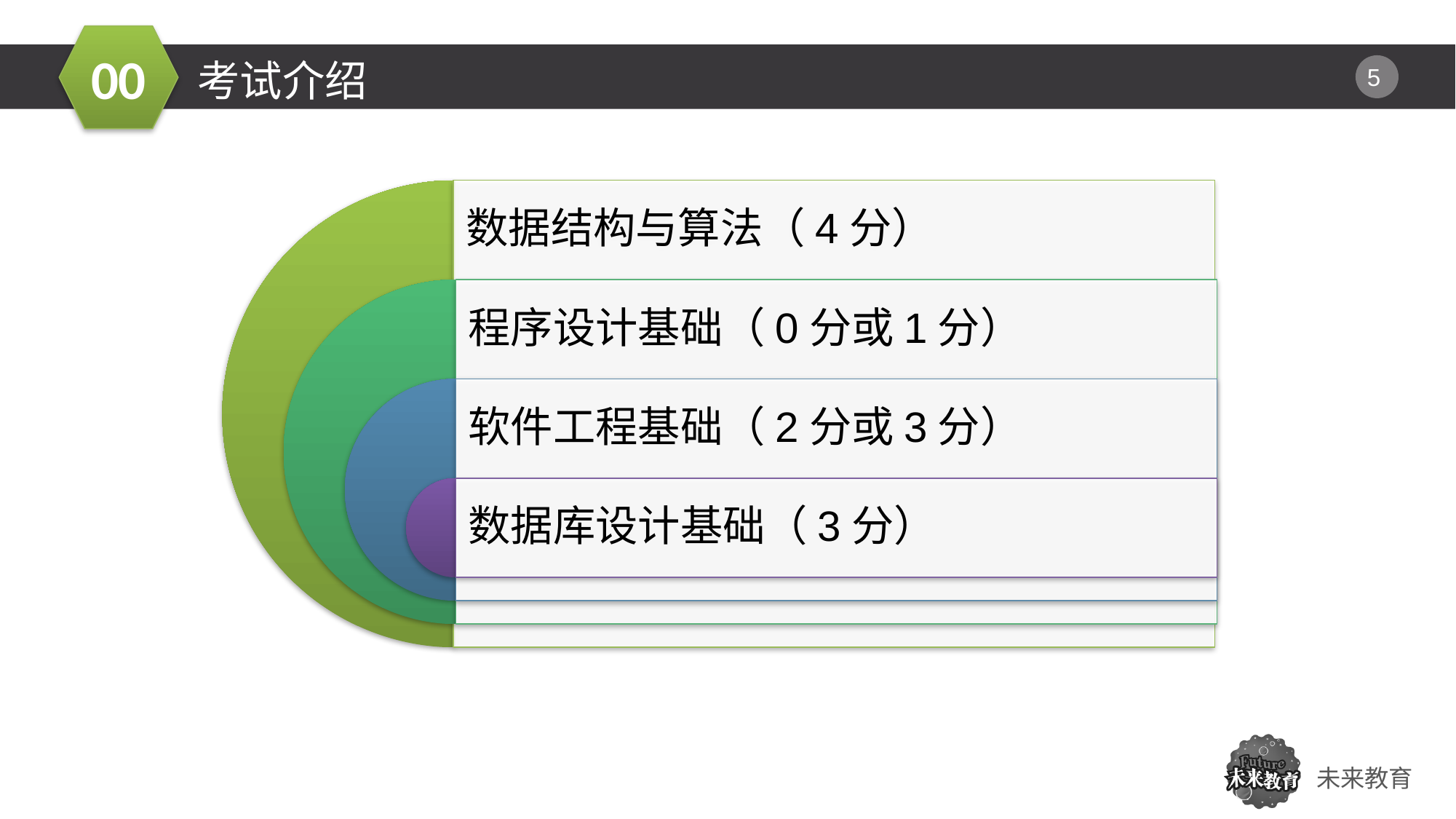

考试介绍
数据结构与算法（4分）
程序设计基础（0分或1分）
软件工程基础（2分或3分）
数据库设计基础（3分）